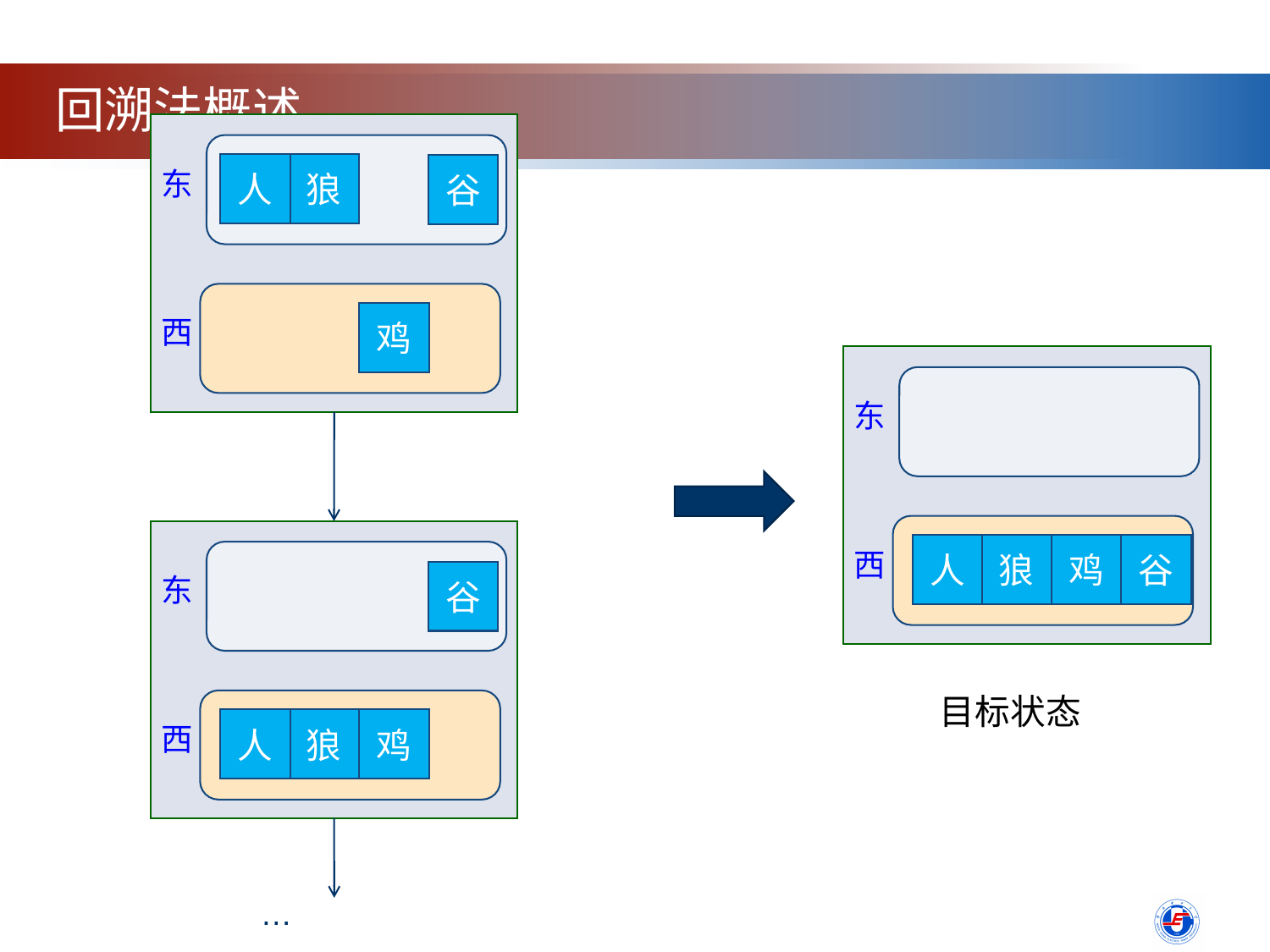

回溯法概述

人
狼
谷
东

鸡
西

东

人
狼
鸡
谷
西

谷
东

人
狼
鸡
西
目标状态
…